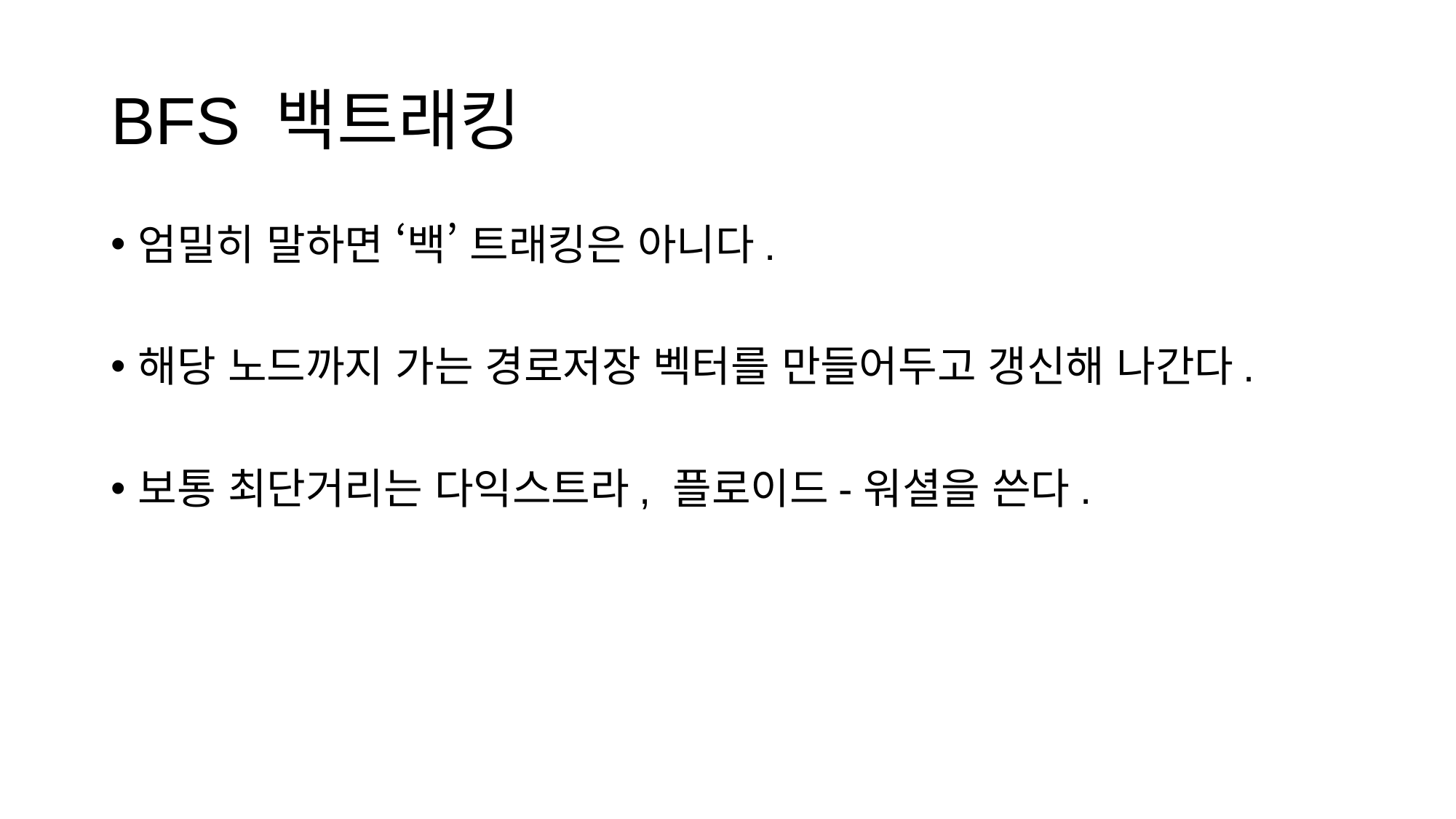

# BFS 백트래킹
엄밀히 말하면 ‘백’ 트래킹은 아니다.

해당 노드까지 가는 경로저장 벡터를 만들어두고 갱신해 나간다.

보통 최단거리는 다익스트라, 플로이드-워셜을 쓴다.